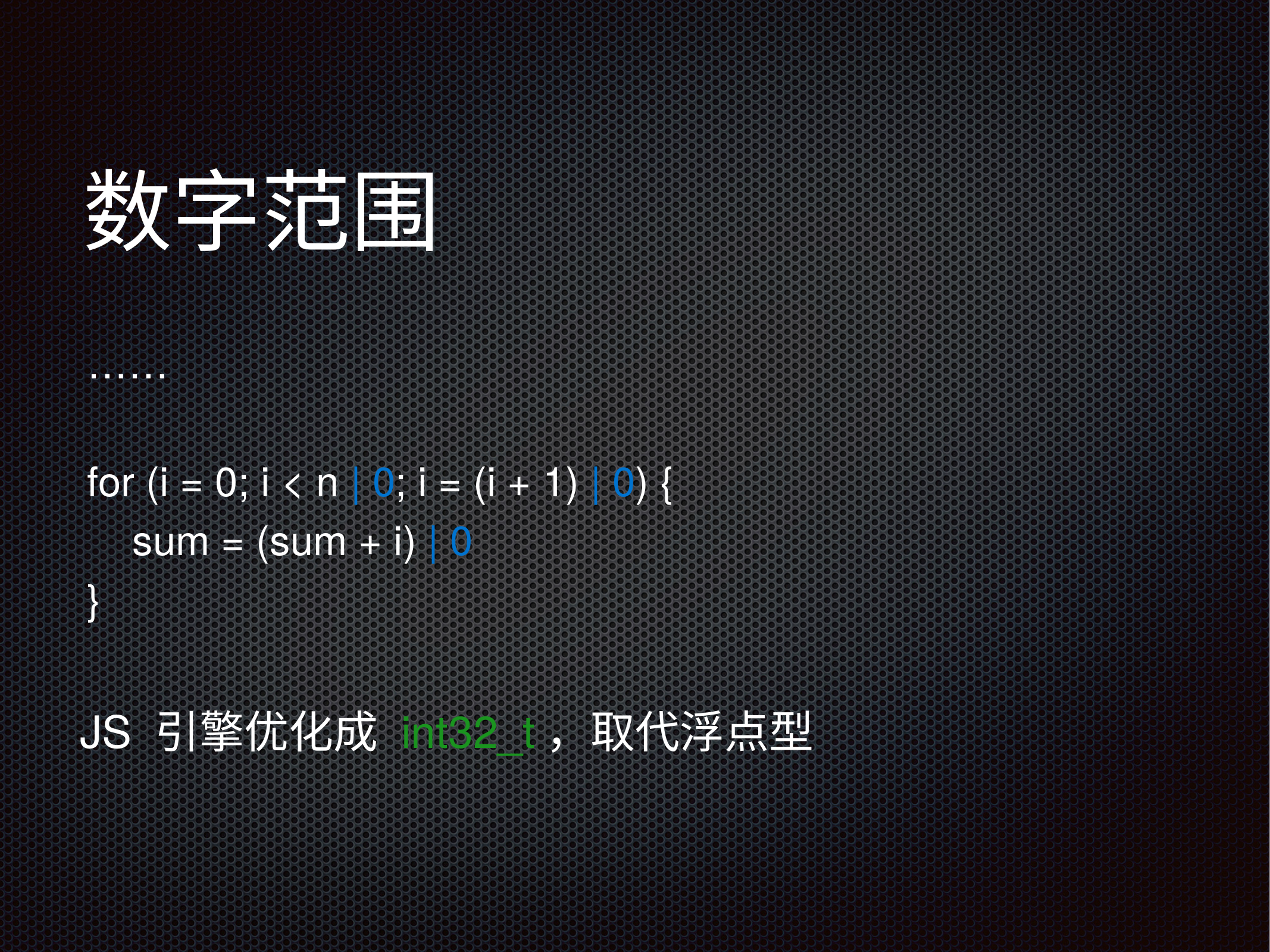

# 数字范围
……
for (i = 0; i < n | 0; i = (i + 1) | 0) {
    sum = (sum + i) | 0
}
JS 引擎优化成 int32_t，取代浮点型